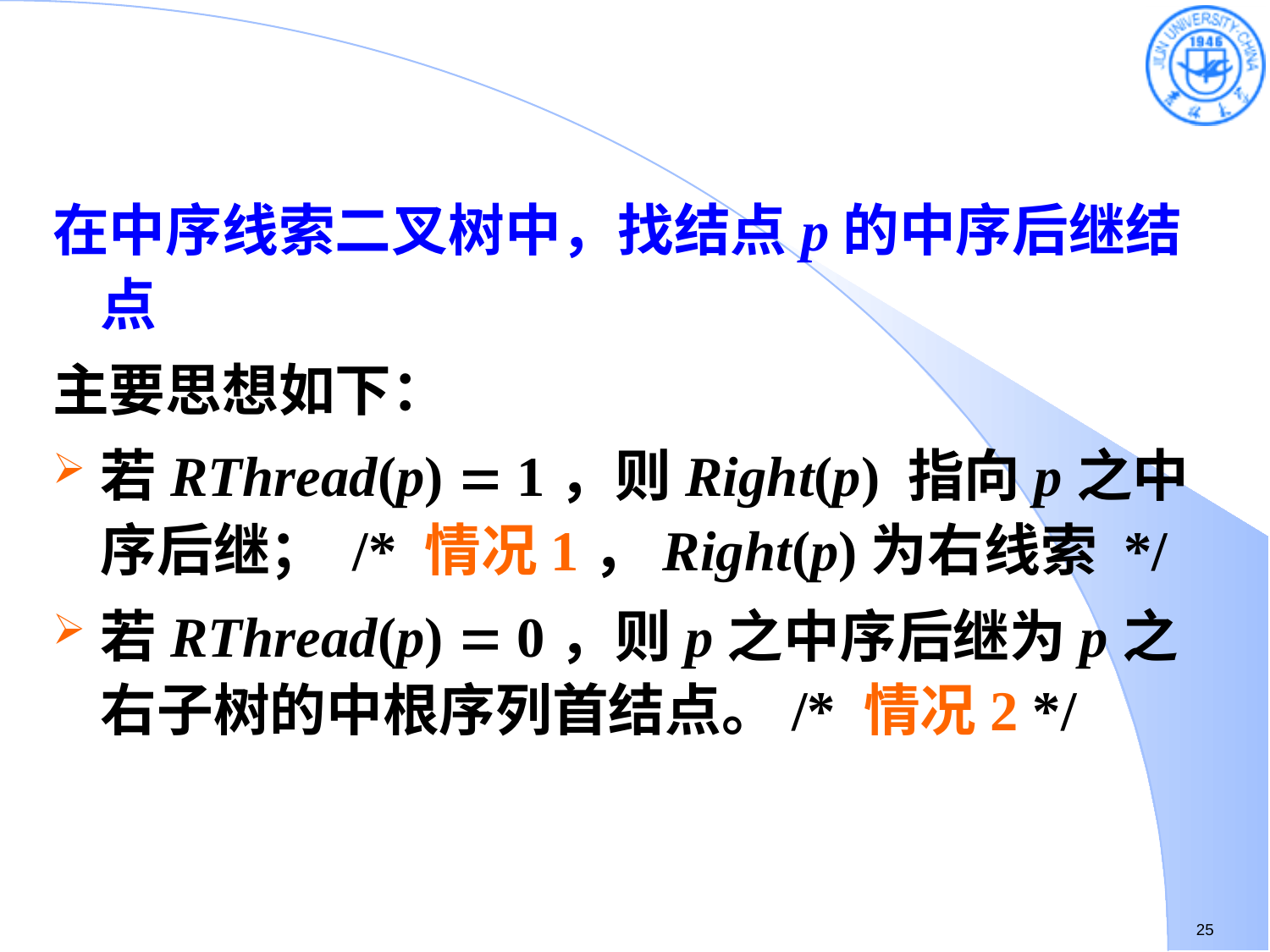

在中序线索二叉树中，找结点p的中序后继结点
主要思想如下：
若RThread(p) = 1，则Right(p) 指向p之中序后继； /* 情况1，Right(p)为右线索 */
若RThread(p) = 0，则p之中序后继为p之右子树的中根序列首结点。/* 情况2 */